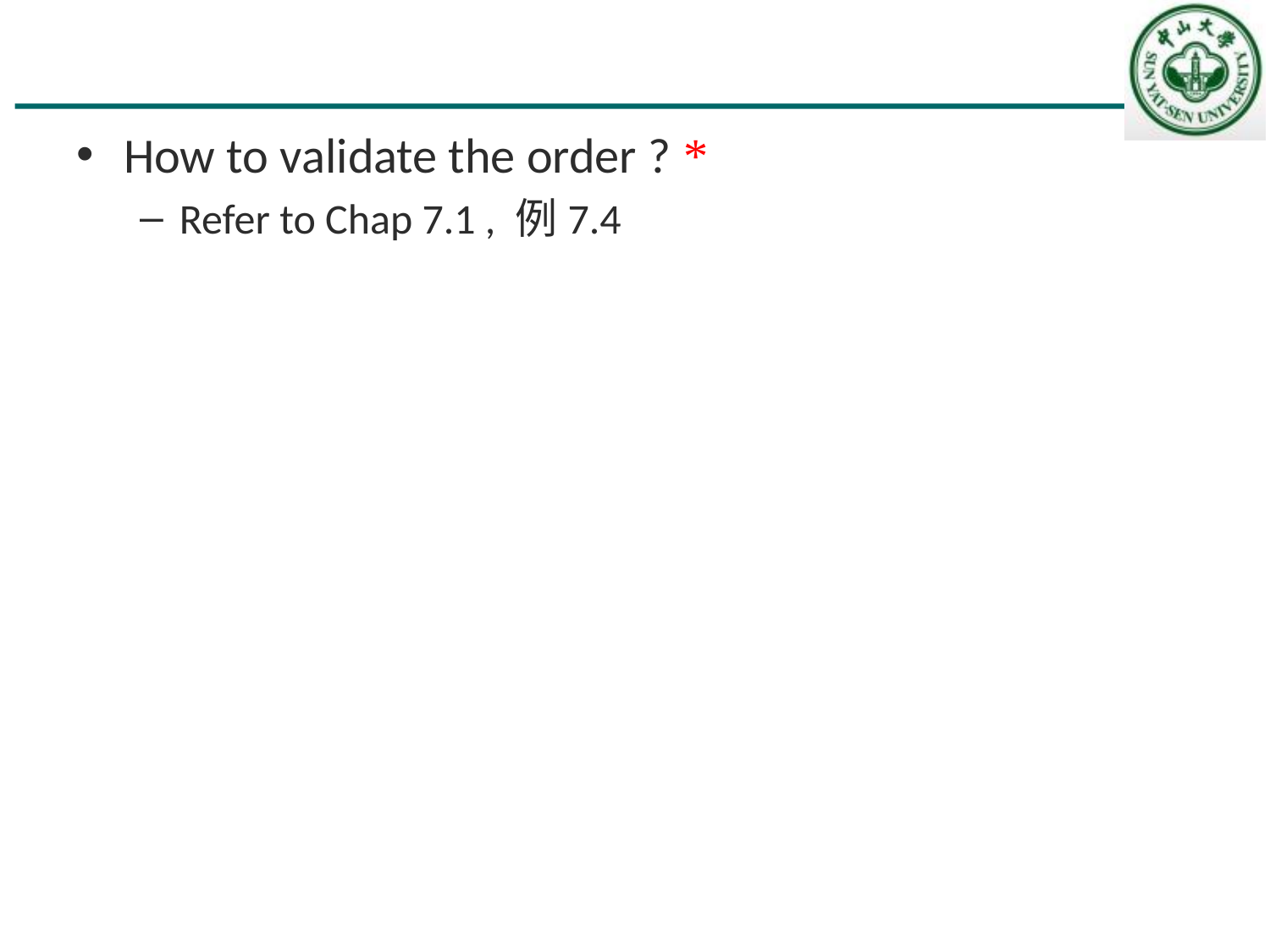

#
How to validate the order ? *
Refer to Chap 7.1 , 例7.4